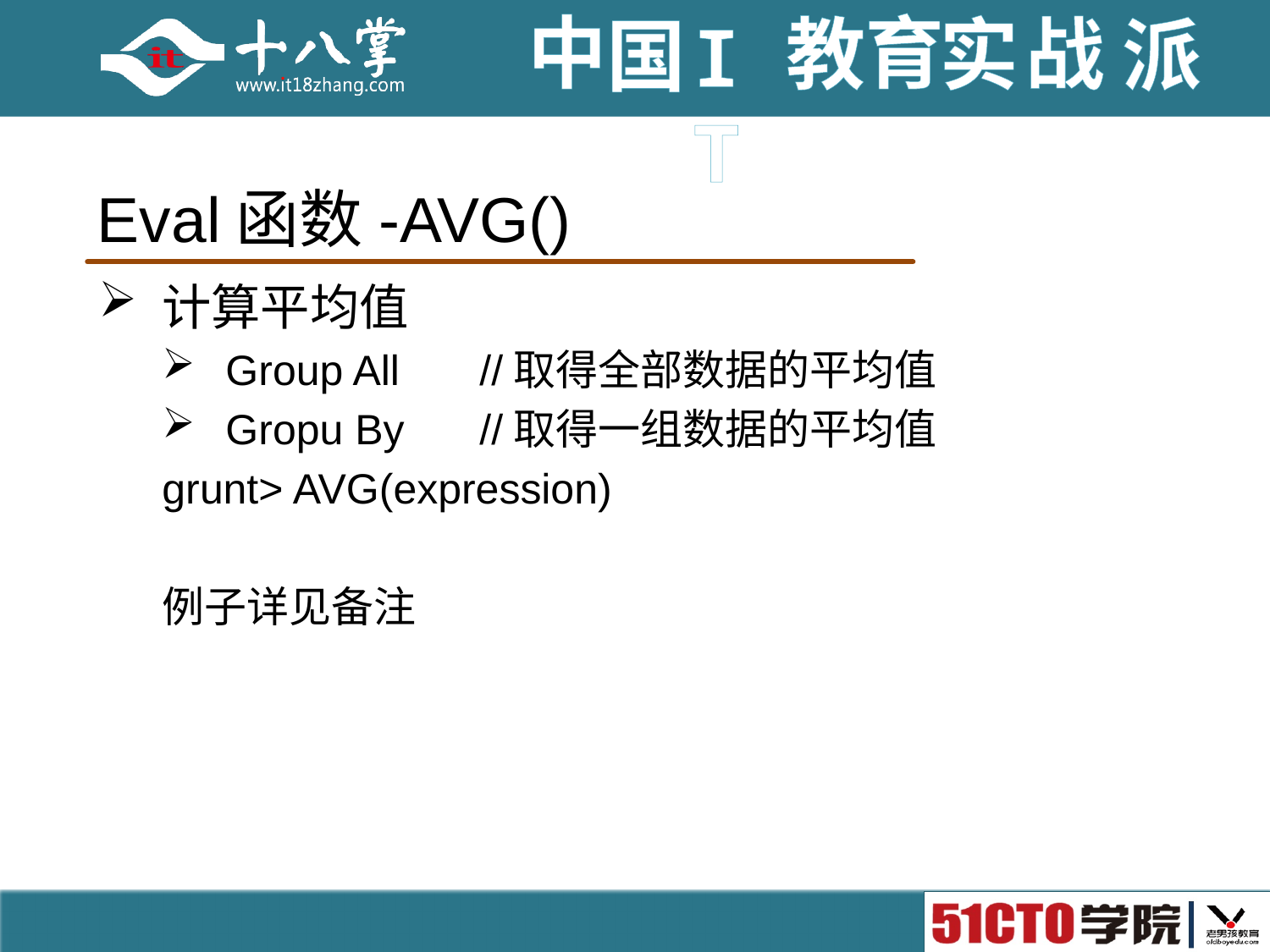

# Eval函数-AVG()
计算平均值
Group All	//取得全部数据的平均值
Gropu By 	//取得一组数据的平均值
grunt> AVG(expression)

例子详见备注